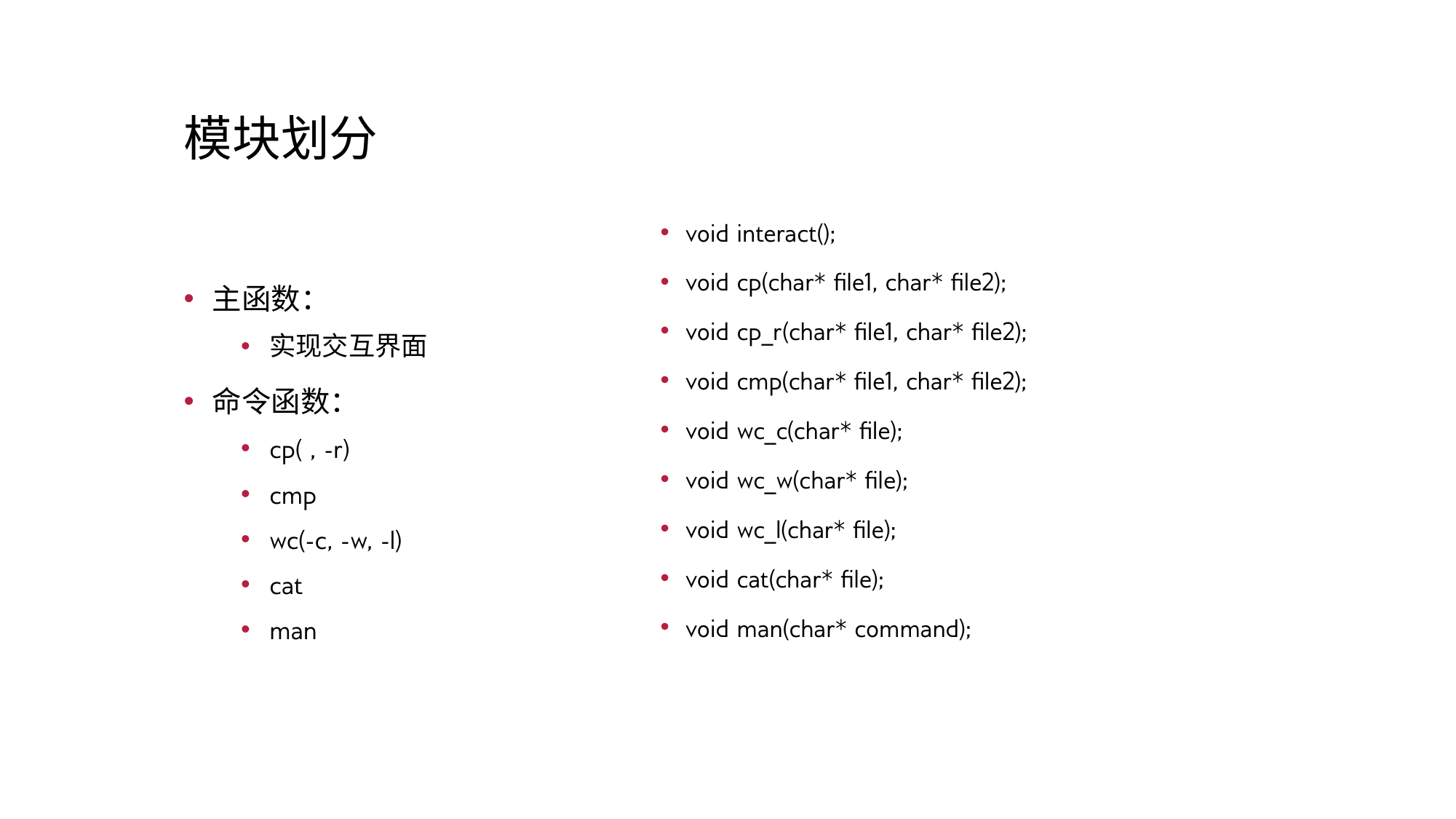

# 模块划分
void interact();
void cp(char* file1, char* file2);
void cp_r(char* file1, char* file2);
void cmp(char* file1, char* file2);
void wc_c(char* file);
void wc_w(char* file);
void wc_l(char* file);
void cat(char* file);
void man(char* command);
主函数：
实现交互界面
命令函数：
cp( , -r)
cmp
wc(-c, -w, -l)
cat
man